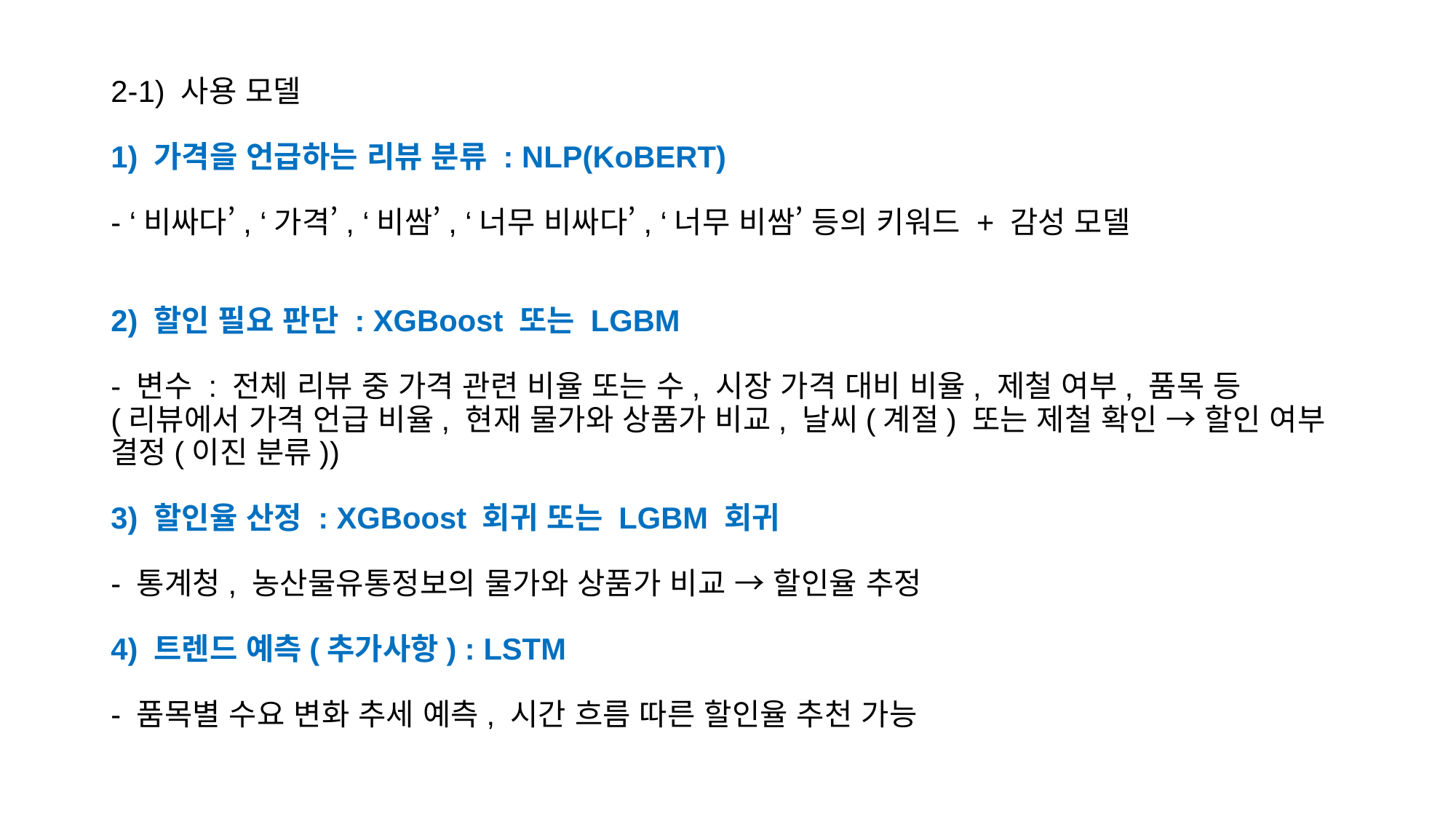

# 2-1) 사용 모델 1) 가격을 언급하는 리뷰 분류 : NLP(KoBERT) - ‘비싸다’, ‘가격’, ‘비쌈’, ‘너무 비싸다’, ‘너무 비쌈’ 등의 키워드 + 감성 모델 2) 할인 필요 판단 : XGBoost 또는 LGBM - 변수 : 전체 리뷰 중 가격 관련 비율 또는 수, 시장 가격 대비 비율, 제철 여부, 품목 등 (리뷰에서 가격 언급 비율, 현재 물가와 상품가 비교, 날씨(계절) 또는 제철 확인 → 할인 여부 결정(이진 분류)) 3) 할인율 산정 : XGBoost 회귀 또는 LGBM 회귀 - 통계청, 농산물유통정보의 물가와 상품가 비교 → 할인율 추정 4) 트렌드 예측(추가사항) : LSTM - 품목별 수요 변화 추세 예측, 시간 흐름 따른 할인율 추천 가능